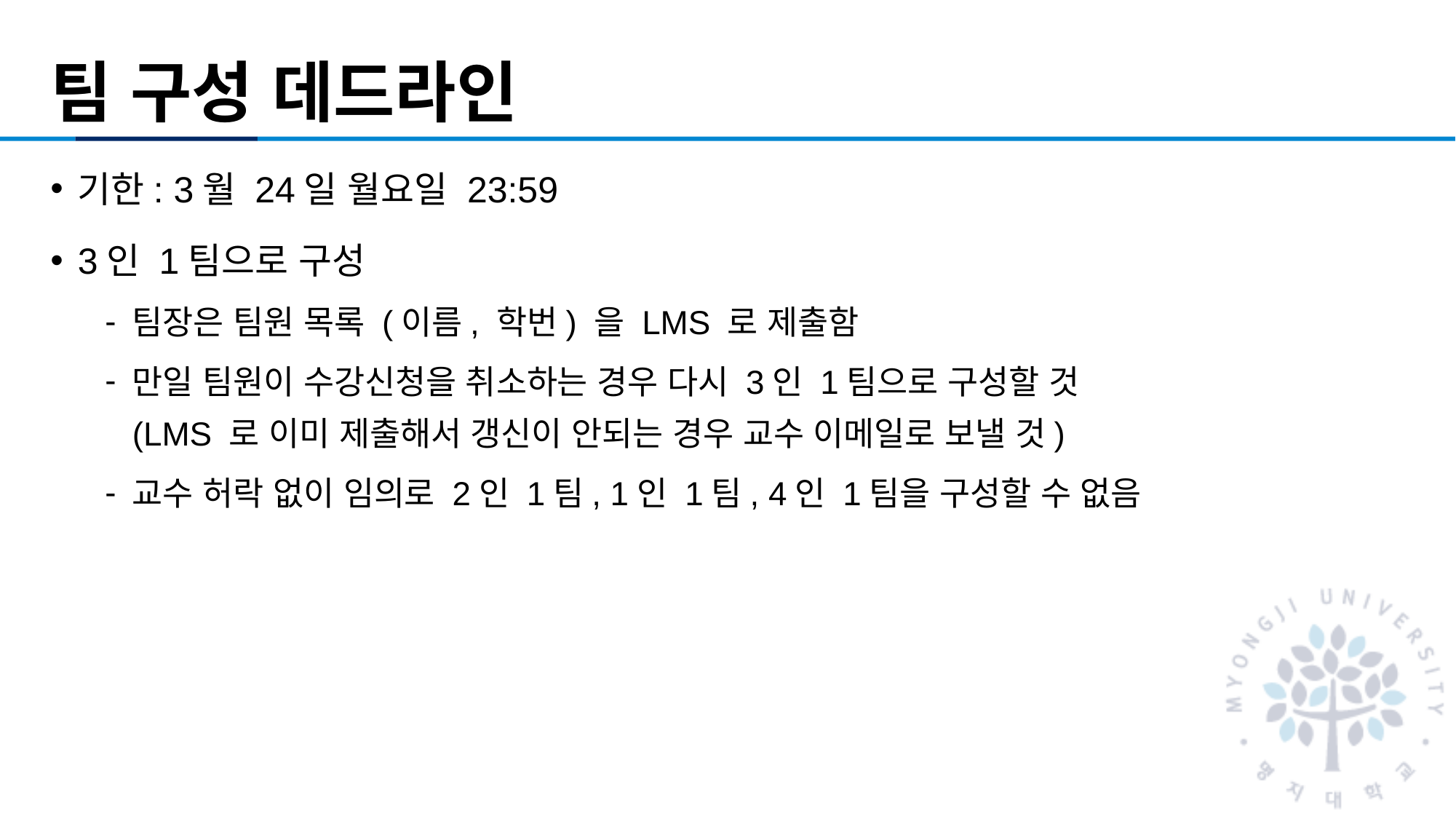

# 팀 구성 데드라인
기한: 3월 24일 월요일 23:59
3인 1팀으로 구성
팀장은 팀원 목록 (이름, 학번) 을 LMS 로 제출함
만일 팀원이 수강신청을 취소하는 경우 다시 3인 1팀으로 구성할 것
(LMS 로 이미 제출해서 갱신이 안되는 경우 교수 이메일로 보낼 것)
교수 허락 없이 임의로 2인 1팀, 1인 1팀, 4인 1팀을 구성할 수 없음